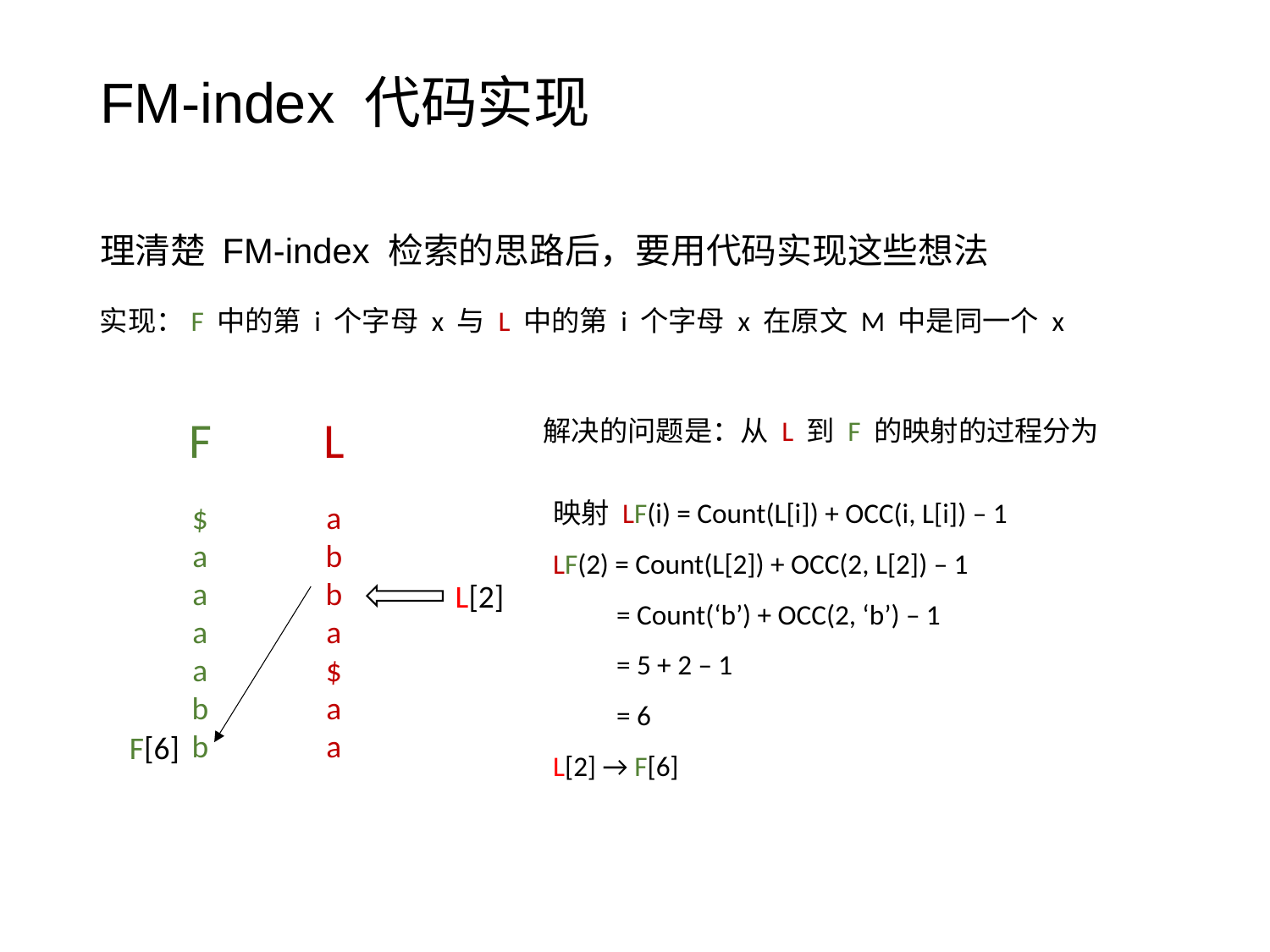

# FM-index 代码实现
理清楚 FM-index 检索的思路后，要用代码实现这些想法
实现：F 中的第 i 个字母 x 与 L 中的第 i 个字母 x 在原文 M 中是同一个 x
L

a
b
b
a
$
a
a
F

$
a
a
a
a
b
b
解决的问题是：从 L 到 F 的映射的过程分为
映射 LF(i) = Count(L[i]) + OCC(i, L[i]) – 1
LF(2) = Count(L[2]) + OCC(2, L[2]) – 1
          = Count(‘b’) + OCC(2, ‘b’) – 1
          = 5 + 2 – 1
          = 6
L[2] → F[6]
L[2]

F[6]